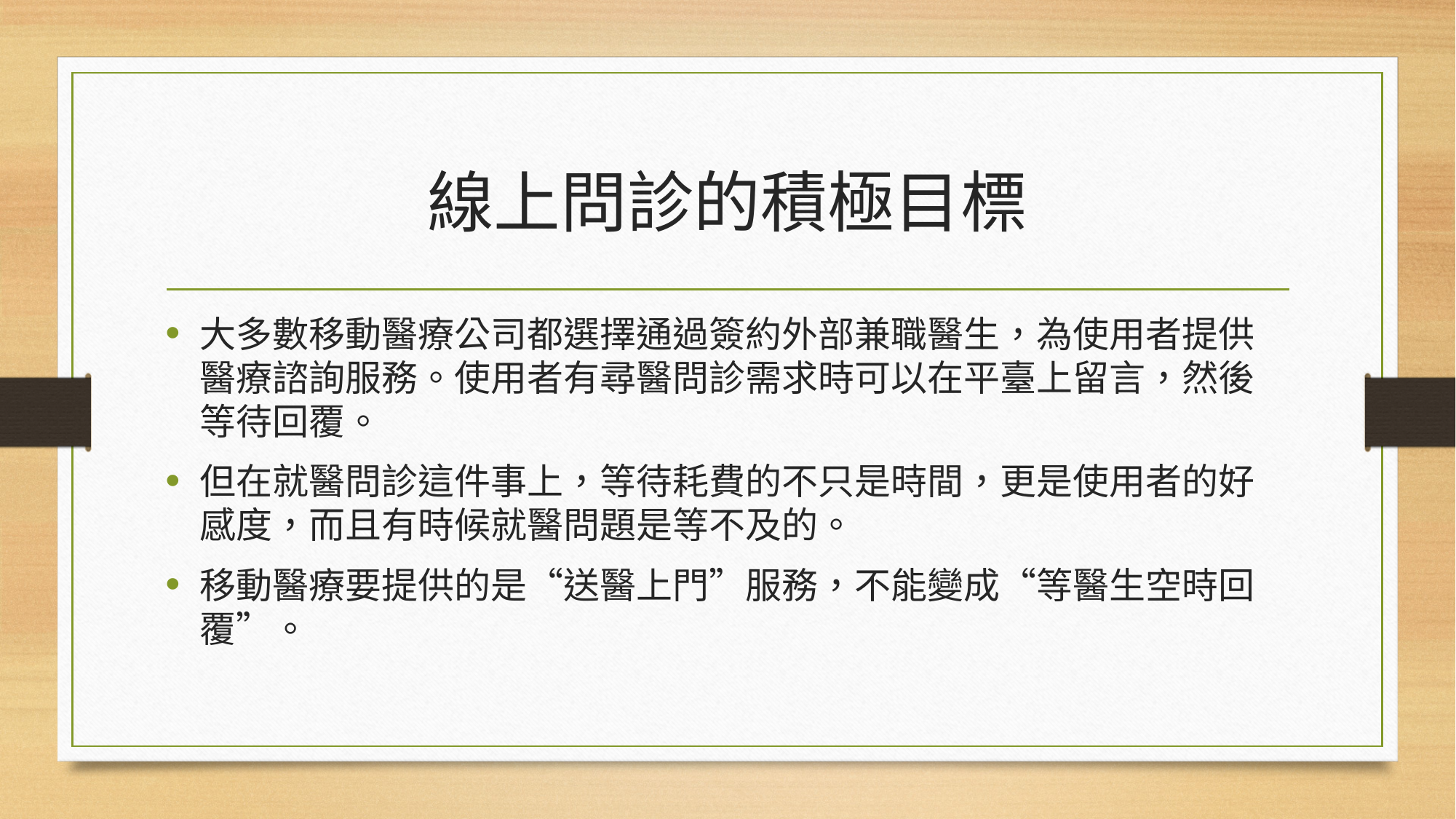

# 線上問診的積極目標
大多數移動醫療公司都選擇通過簽約外部兼職醫生，為使用者提供醫療諮詢服務。使用者有尋醫問診需求時可以在平臺上留言，然後等待回覆。
但在就醫問診這件事上，等待耗費的不只是時間，更是使用者的好感度，而且有時候就醫問題是等不及的。
移動醫療要提供的是“送醫上門”服務，不能變成“等醫生空時回覆”。